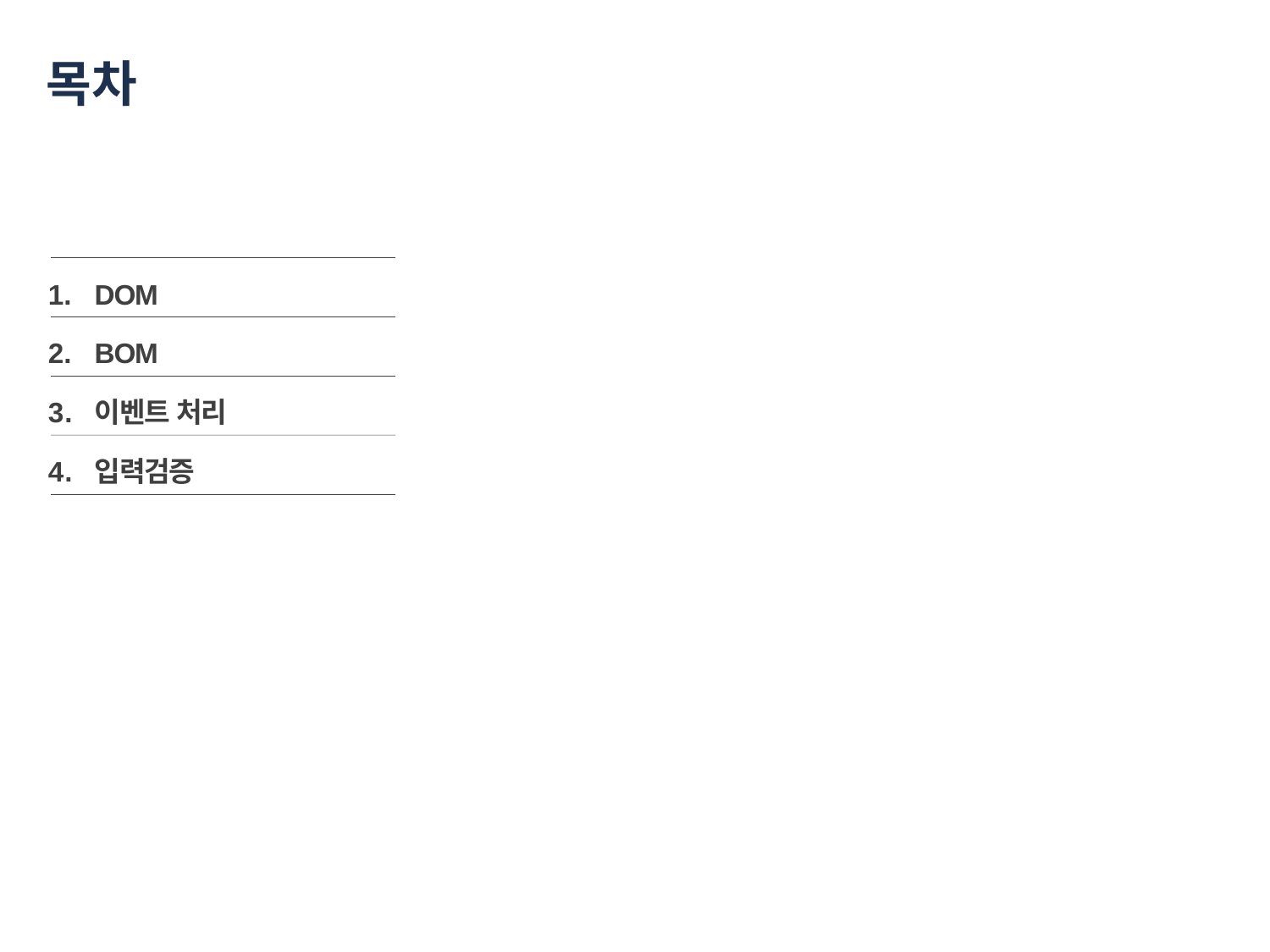

# 목차
DOM
BOM
이벤트 처리
입력검증